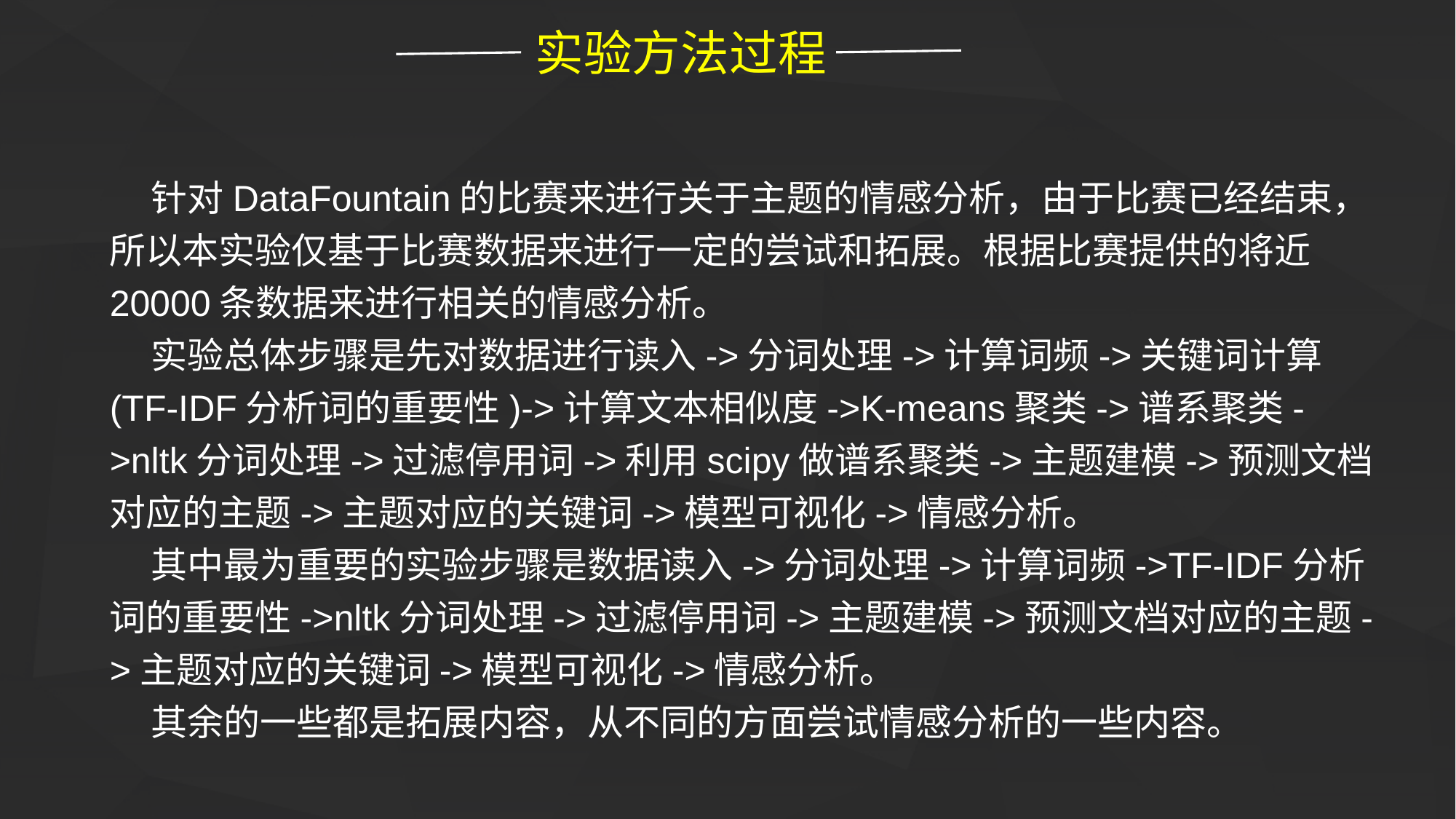

实验方法过程
    针对DataFountain的比赛来进行关于主题的情感分析，由于比赛已经结束，所以本实验仅基于比赛数据来进行一定的尝试和拓展。根据比赛提供的将近20000条数据来进行相关的情感分析。
    实验总体步骤是先对数据进行读入->分词处理->计算词频->关键词计算(TF-IDF分析词的重要性)->计算文本相似度->K-means聚类->谱系聚类->nltk分词处理->过滤停用词->利用scipy做谱系聚类->主题建模->预测文档对应的主题->主题对应的关键词->模型可视化->情感分析。
    其中最为重要的实验步骤是数据读入->分词处理->计算词频->TF-IDF分析词的重要性->nltk分词处理->过滤停用词->主题建模->预测文档对应的主题->主题对应的关键词->模型可视化->情感分析。
    其余的一些都是拓展内容，从不同的方面尝试情感分析的一些内容。